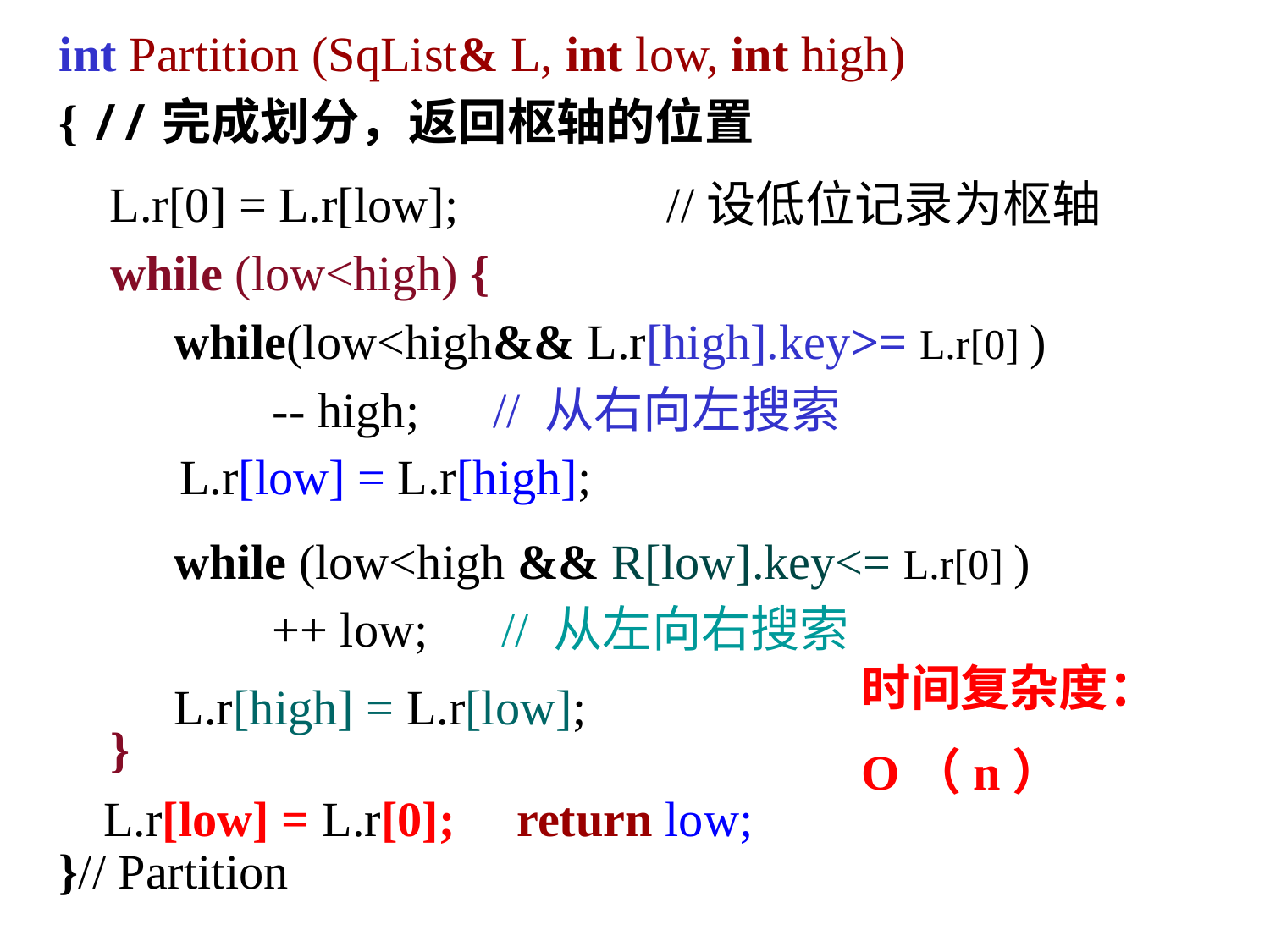

int Partition (SqList& L, int low, int high)
{ //完成划分，返回枢轴的位置

}// Partition
L.r[0] = L.r[low];                 //设低位记录为枢轴
while (low<high) {

}
while(low<high&& L.r[high].key>= L.r[0] )
        -- high;      // 从右向左搜索
L.r[low] = L.r[high];
while (low<high && R[low].key<= L.r[0] )
        ++ low;      // 从左向右搜索
时间复杂度：
O（n）
L.r[high] = L.r[low];
L.r[low] = L.r[0];     return low;